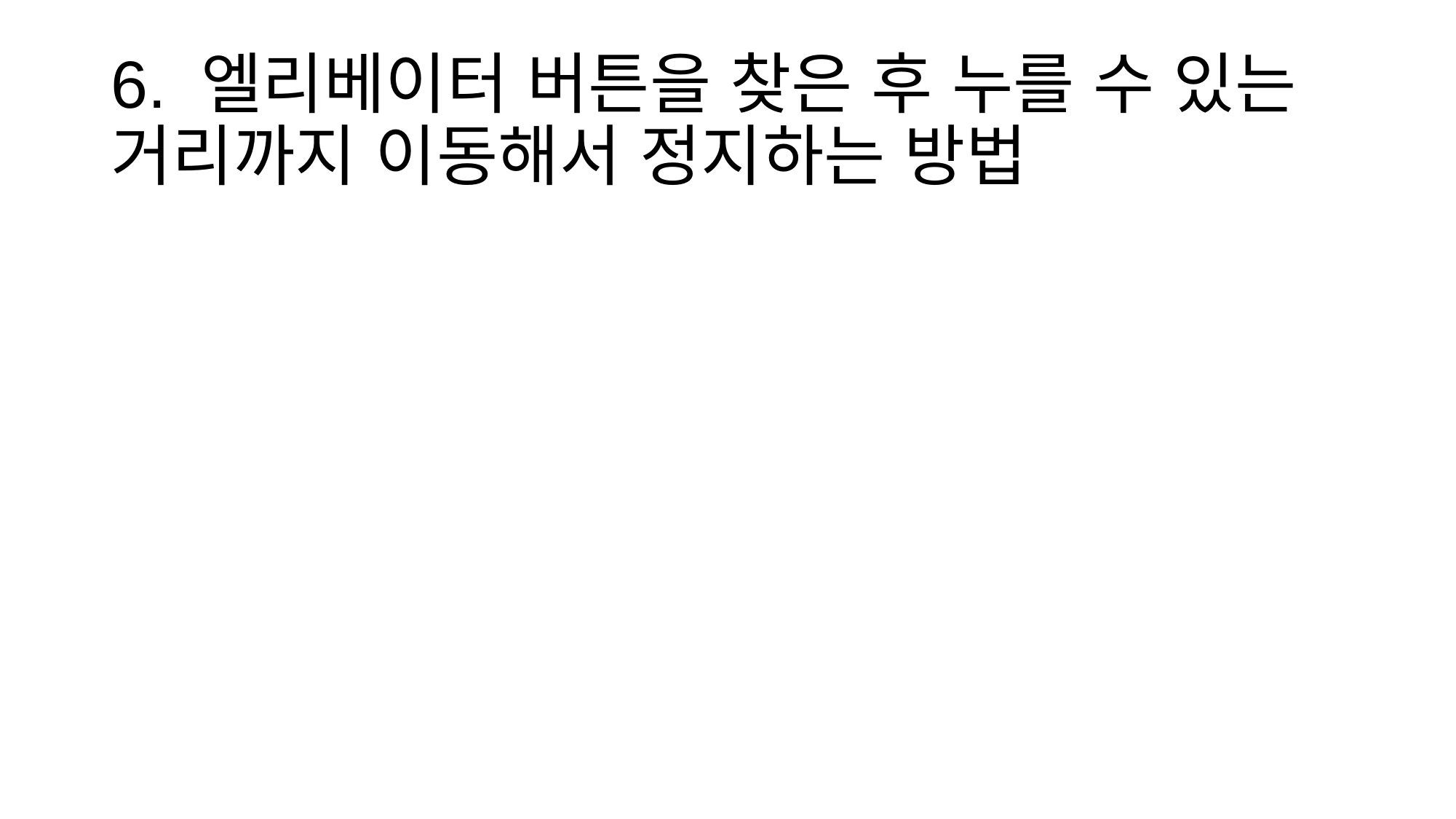

# 6. 엘리베이터 버튼을 찾은 후 누를 수 있는 거리까지 이동해서 정지하는 방법